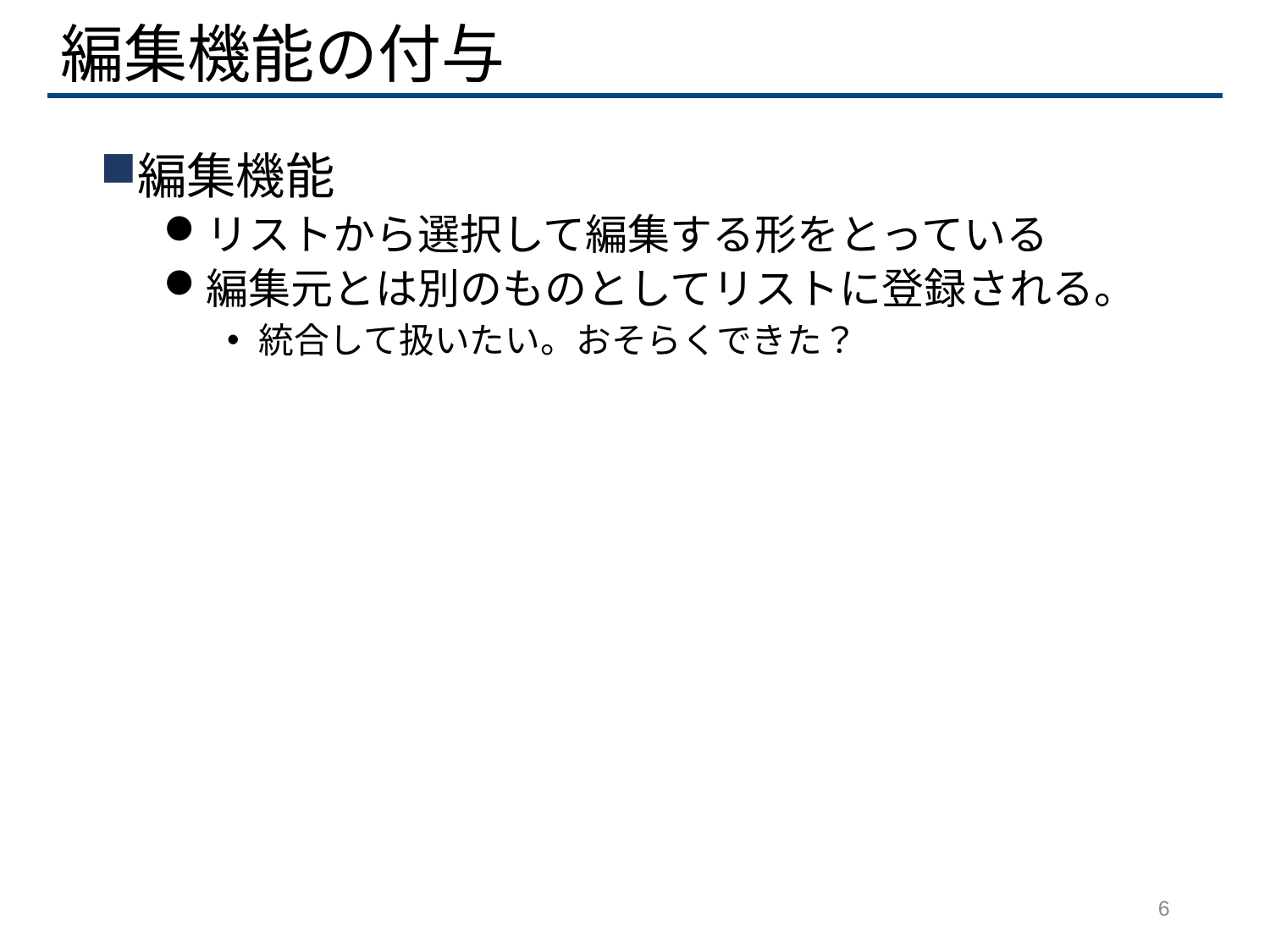

# 編集機能の付与
編集機能
リストから選択して編集する形をとっている
編集元とは別のものとしてリストに登録される。
統合して扱いたい。おそらくできた？

6